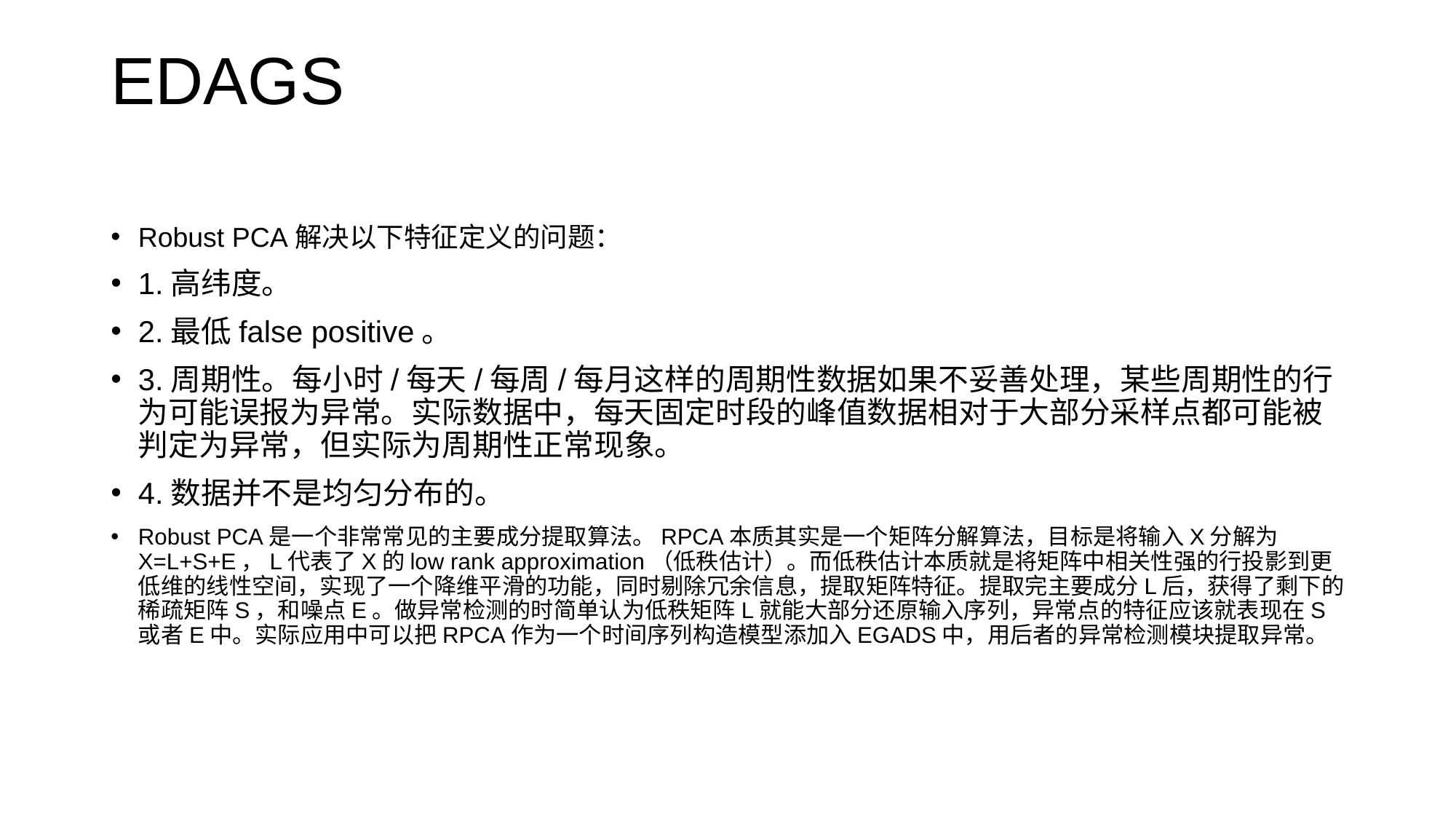

# EDAGS
Robust PCA解决以下特征定义的问题：
1.高纬度。
2.最低false positive。
3.周期性。每小时/每天/每周/每月这样的周期性数据如果不妥善处理，某些周期性的行为可能误报为异常。实际数据中，每天固定时段的峰值数据相对于大部分采样点都可能被判定为异常，但实际为周期性正常现象。
4.数据并不是均匀分布的。
Robust PCA是一个非常常见的主要成分提取算法。RPCA本质其实是一个矩阵分解算法，目标是将输入X分解为X=L+S+E，L代表了X的low rank approximation（低秩估计）。而低秩估计本质就是将矩阵中相关性强的行投影到更低维的线性空间，实现了一个降维平滑的功能，同时剔除冗余信息，提取矩阵特征。提取完主要成分L后，获得了剩下的稀疏矩阵S，和噪点E。做异常检测的时简单认为低秩矩阵L就能大部分还原输入序列，异常点的特征应该就表现在S或者E中。实际应用中可以把RPCA作为一个时间序列构造模型添加入EGADS中，用后者的异常检测模块提取异常。